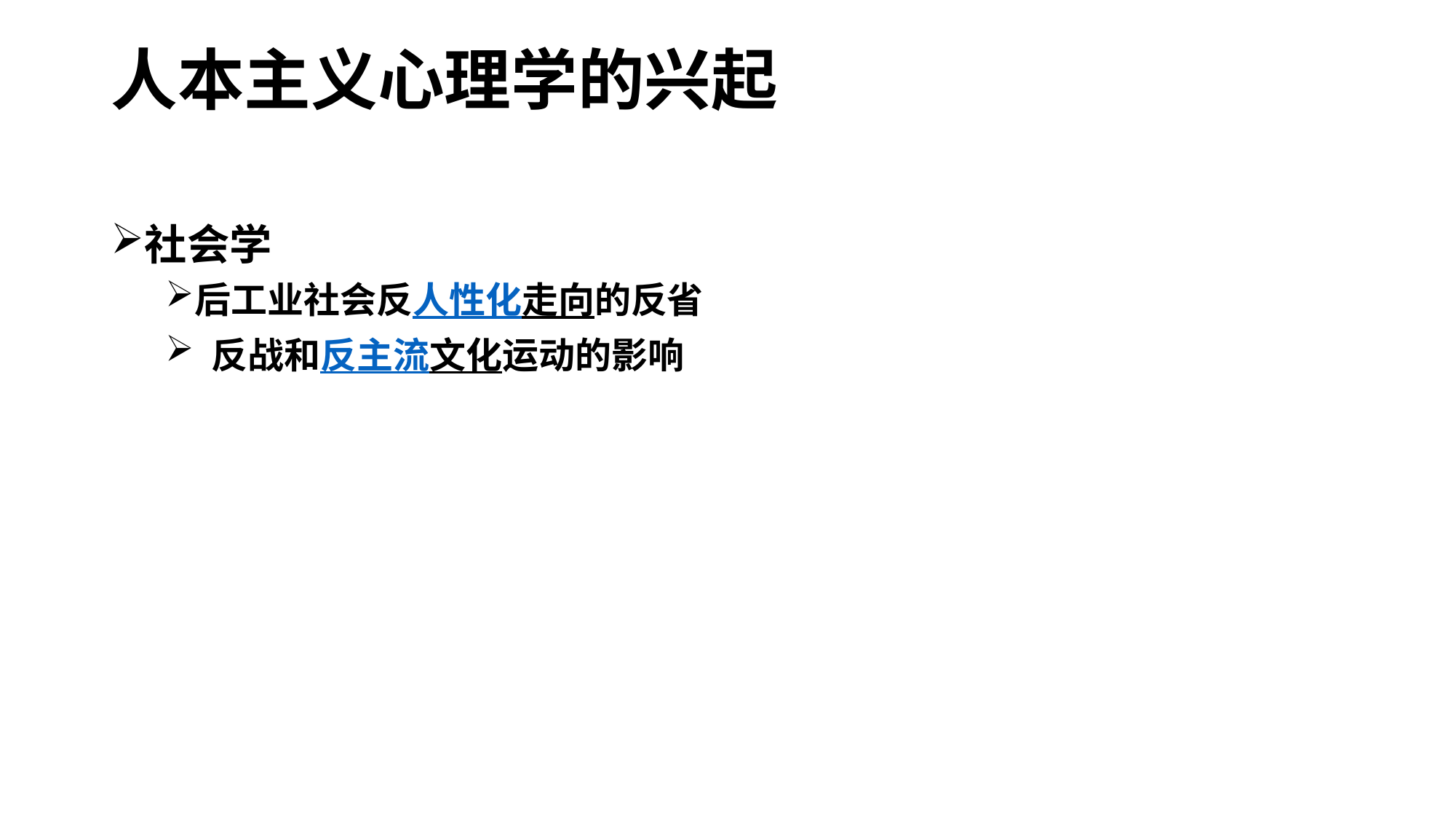

# 人本主义心理学的兴起
社会学
后工业社会反人性化走向的反省
 反战和反主流文化运动的影响